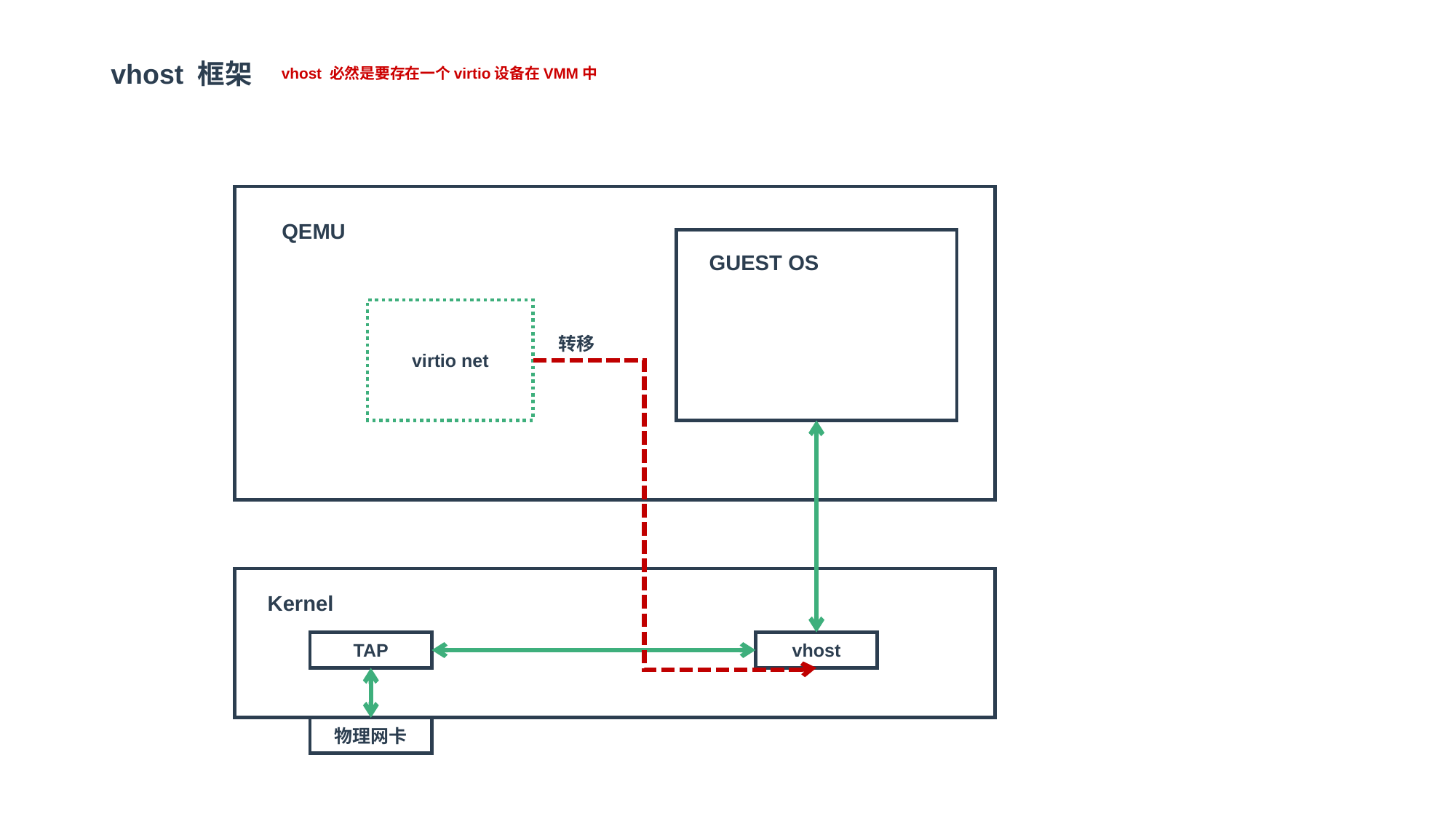

vhost 框架
vhost 必然是要存在一个virtio设备在VMM中

QEMU

GUEST OS
virtio net
转移

Kernel
TAP
vhost
物理网卡